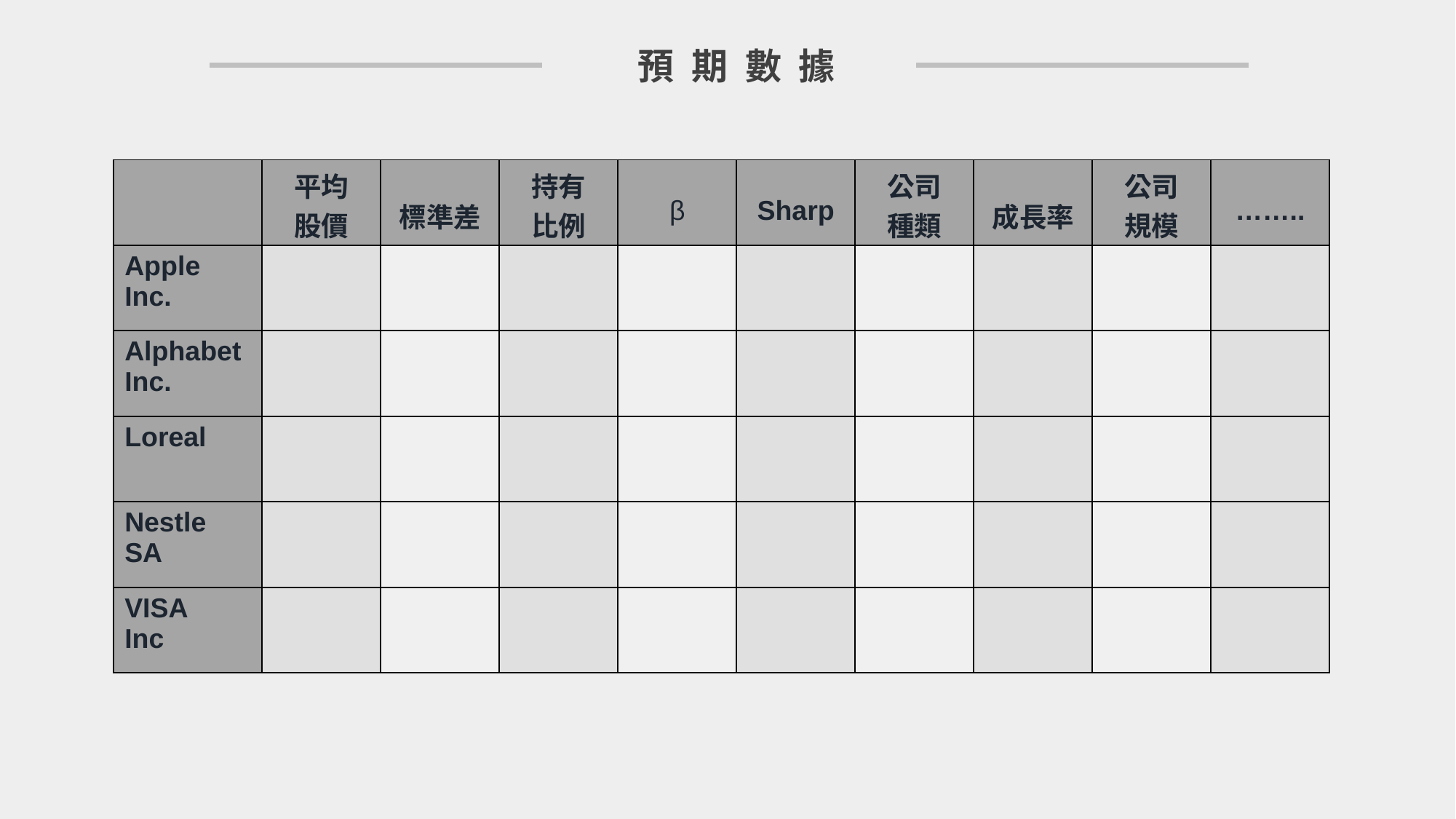

預 期 數 據
|  | 平均 股價 | 標準差 | 持有 比例 | β | Sharp | 公司 種類 | 成長率 | 公司 規模 | …….. |
| --- | --- | --- | --- | --- | --- | --- | --- | --- | --- |
| Apple Inc. |  |  |  |  |  |  |  |  |  |
| Alphabet Inc. |  |  |  |  |  |  |  |  |  |
| Loreal |  |  |  |  |  |  |  |  |  |
| Nestle SA |  |  |  |  |  |  |  |  |  |
| VISA Inc |  |  |  |  |  |  |  |  |  |